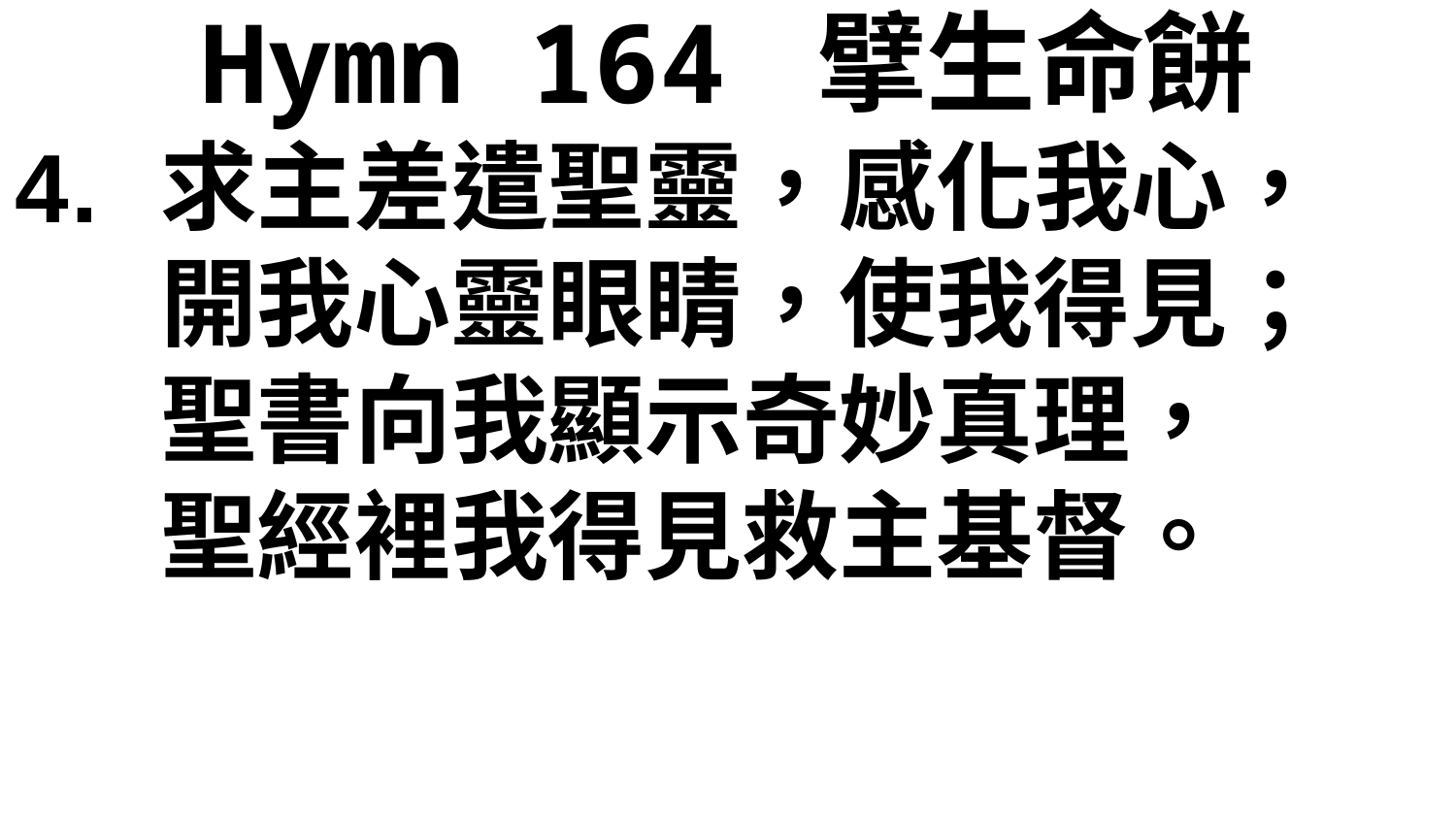

# Hymn 164 擘生命餅
求主差遣聖靈，感化我心，
開我心靈眼睛，使我得見；
聖書向我顯示奇妙真理，
聖經裡我得見救主基督。